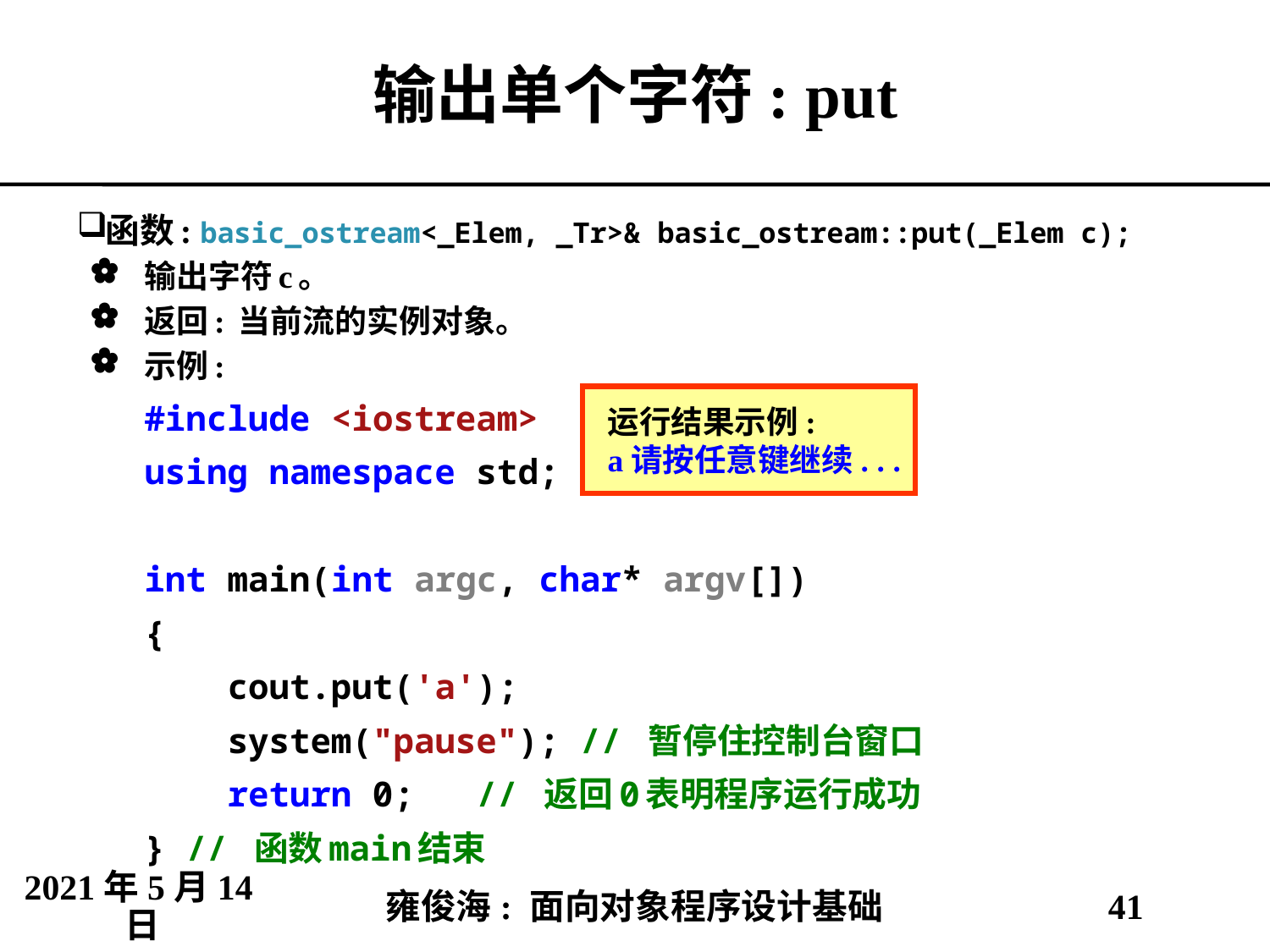

# 输出单个字符: put

函数: basic_ostream<_Elem, _Tr>& basic_ostream::put(_Elem c);
输出字符c。
返回: 当前流的实例对象。
示例:
#include <iostream>
using namespace std;

int main(int argc, char* argv[])
{
    cout.put('a');
    system("pause"); // 暂停住控制台窗口
    return 0;   // 返回0表明程序运行成功
} // 函数main结束
运行结果示例:
a请按任意键继续. . .
2021年5月14日
雍俊海: 面向对象程序设计基础
41